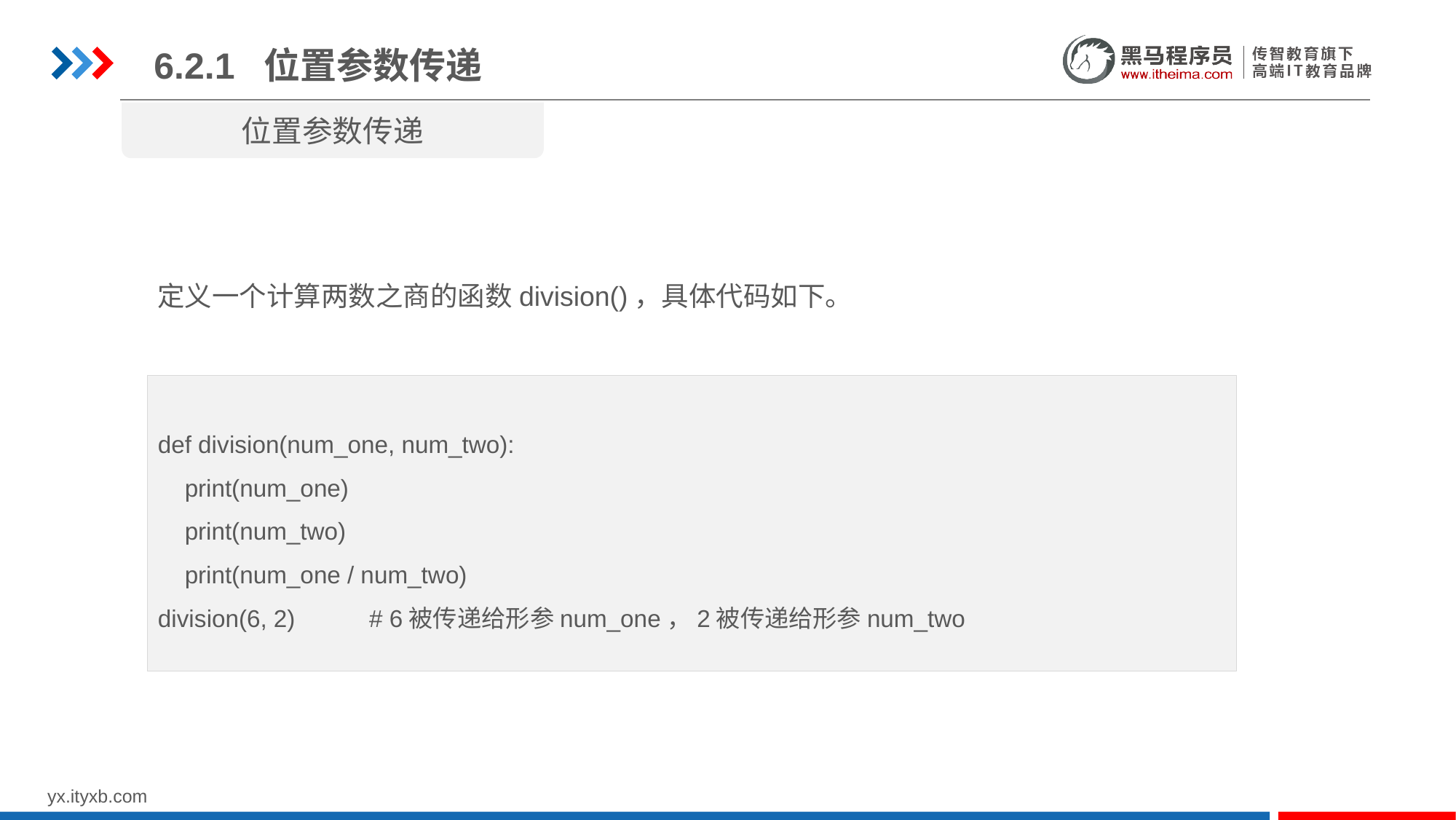

6.2.1  位置参数传递

位置参数传递
定义一个计算两数之商的函数division()，具体代码如下。
def division(num_one, num_two):
    print(num_one)
    print(num_two)
    print(num_one / num_two)
division(6, 2)           # 6被传递给形参num_one，2被传递给形参num_two